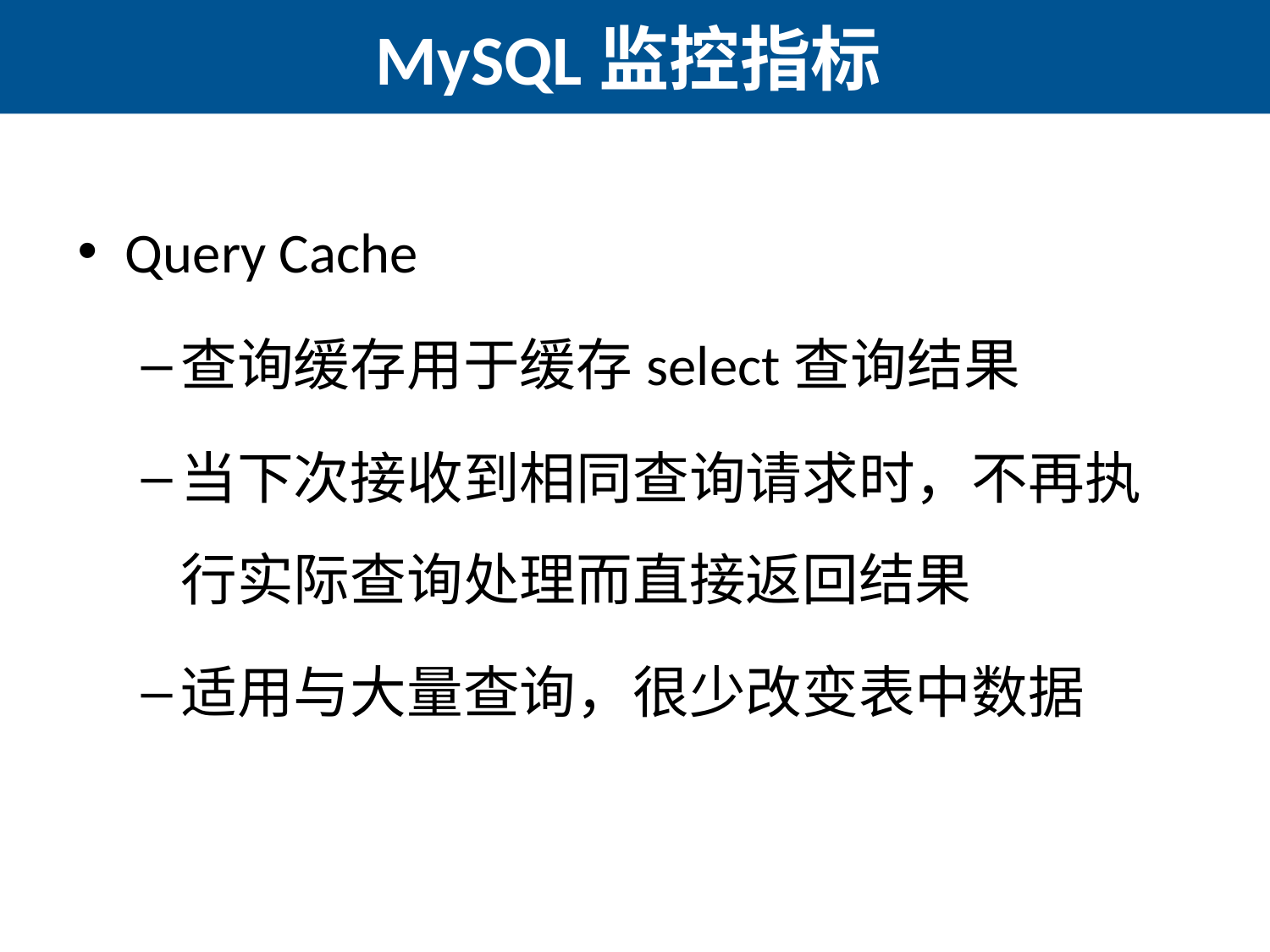

# MySQL监控指标
Query Cache
查询缓存用于缓存select查询结果
当下次接收到相同查询请求时，不再执行实际查询处理而直接返回结果
适用与大量查询，很少改变表中数据